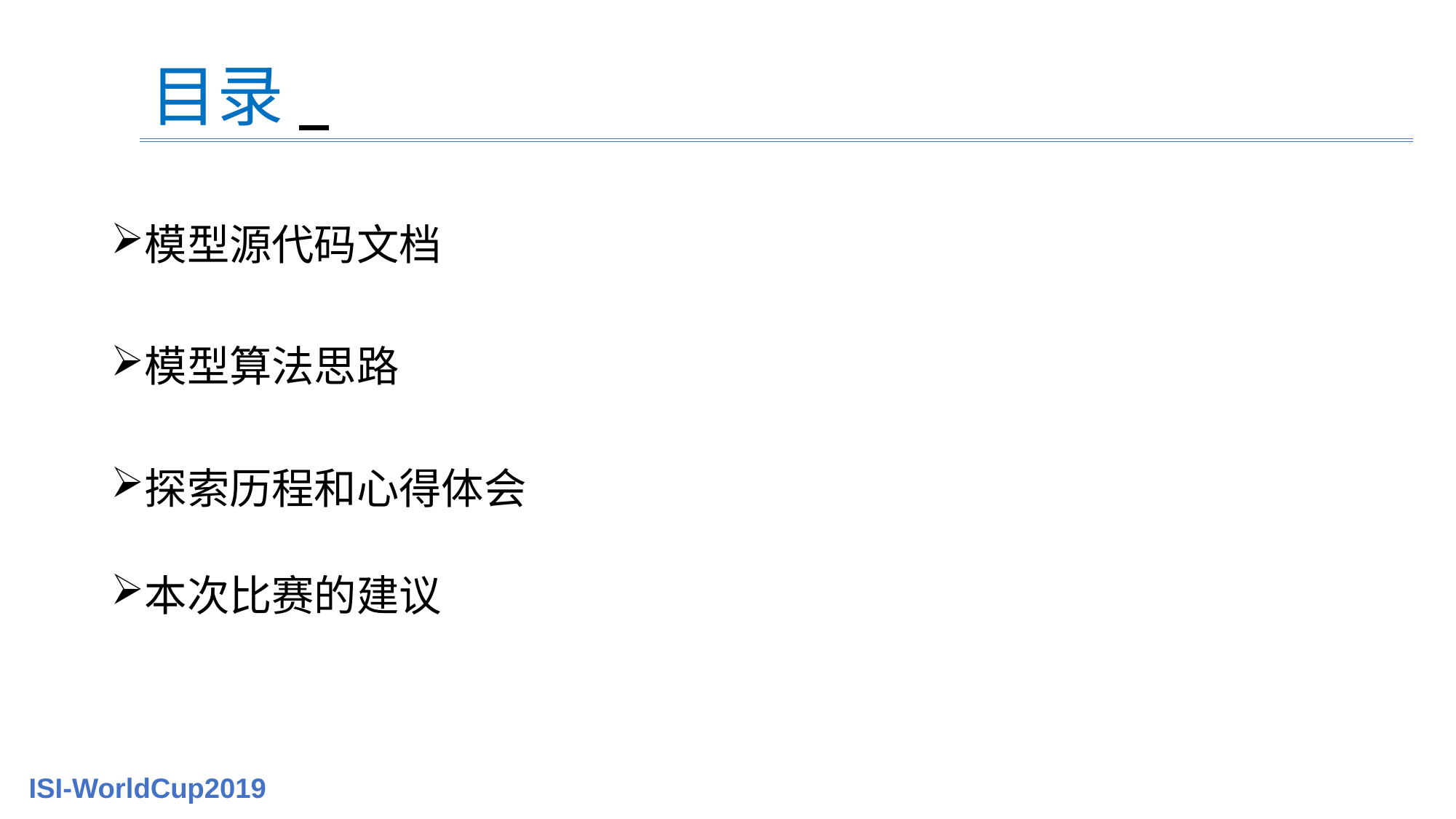

# 目录
模型源代码文档

模型算法思路

探索历程和心得体会
本次比赛的建议
ISI-WorldCup2019